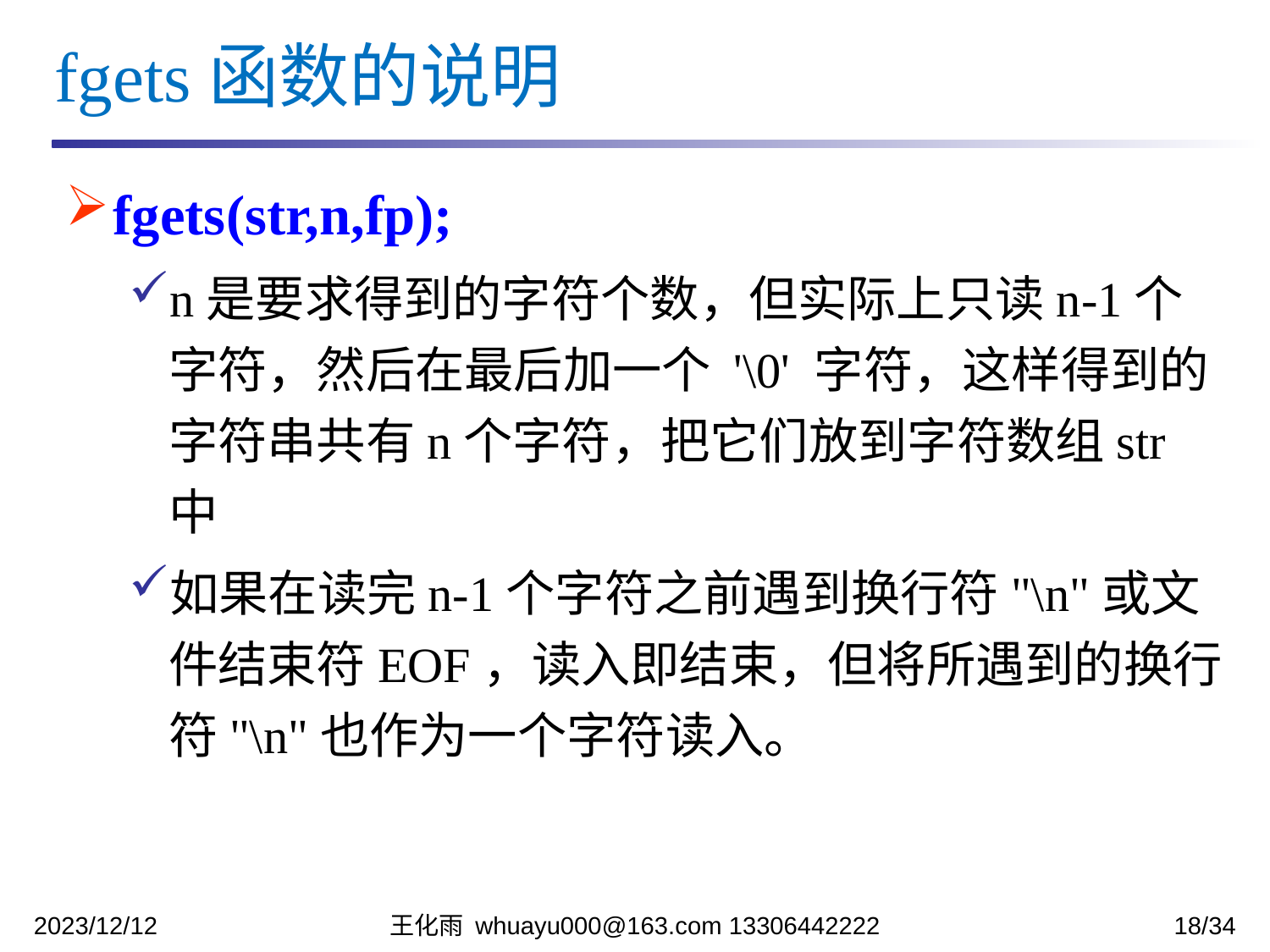

fgets函数的说明
fgets(str,n,fp);
n是要求得到的字符个数，但实际上只读n-1个字符，然后在最后加一个 '\0' 字符，这样得到的字符串共有n个字符，把它们放到字符数组str中
如果在读完n-1个字符之前遇到换行符"\n"或文件结束符EOF，读入即结束，但将所遇到的换行符"\n"也作为一个字符读入。
2023/12/12
王化雨 whuayu000@163.com 13306442222
18/34